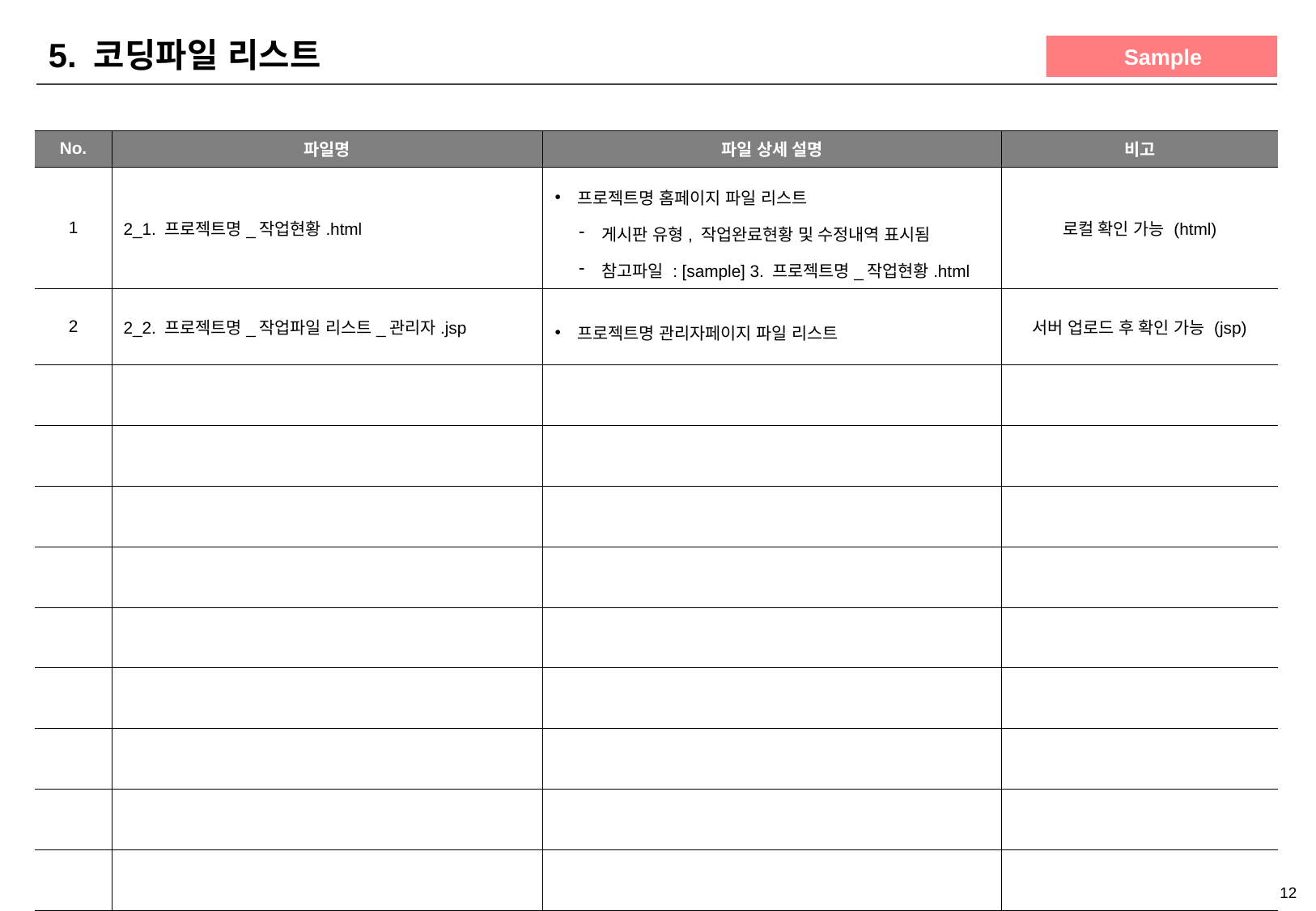

# 5. 코딩파일 리스트

Sample
| No. | 파일명 | 파일 상세 설명 | 비고 |
| --- | --- | --- | --- |
| 1 | 2\_1. 프로젝트명\_작업현황.html | 프로젝트명 홈페이지 파일 리스트 게시판 유형, 작업완료현황 및 수정내역 표시됨 참고파일 : [sample] 3. 프로젝트명\_작업현황.html | 로컬 확인 가능 (html) |
| 2 | 2\_2. 프로젝트명\_작업파일 리스트\_관리자.jsp | 프로젝트명 관리자페이지 파일 리스트 | 서버 업로드 후 확인 가능 (jsp) |
|  |  |  |  |
|  |  |  |  |
|  |  |  |  |
|  |  |  |  |
|  |  |  |  |
|  |  |  |  |
|  |  |  |  |
|  |  |  |  |
|  |  |  |  |